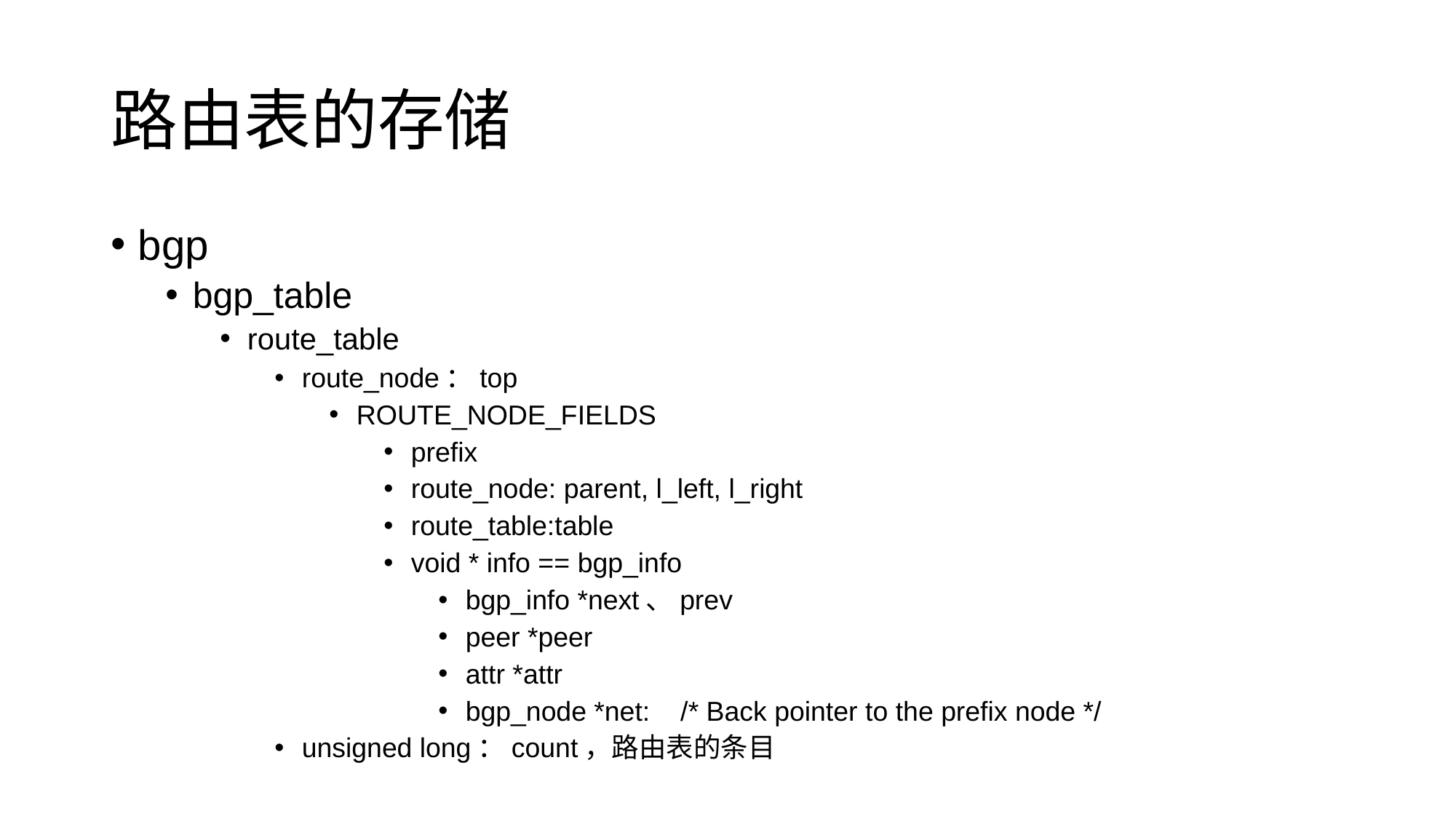

# 路由表的存储
bgp
bgp_table
route_table
route_node：top
ROUTE_NODE_FIELDS
prefix
route_node: parent, l_left, l_right
route_table:table
void * info == bgp_info
bgp_info *next、prev
peer *peer
attr *attr
bgp_node *net:    /* Back pointer to the prefix node */
unsigned long：count，路由表的条目